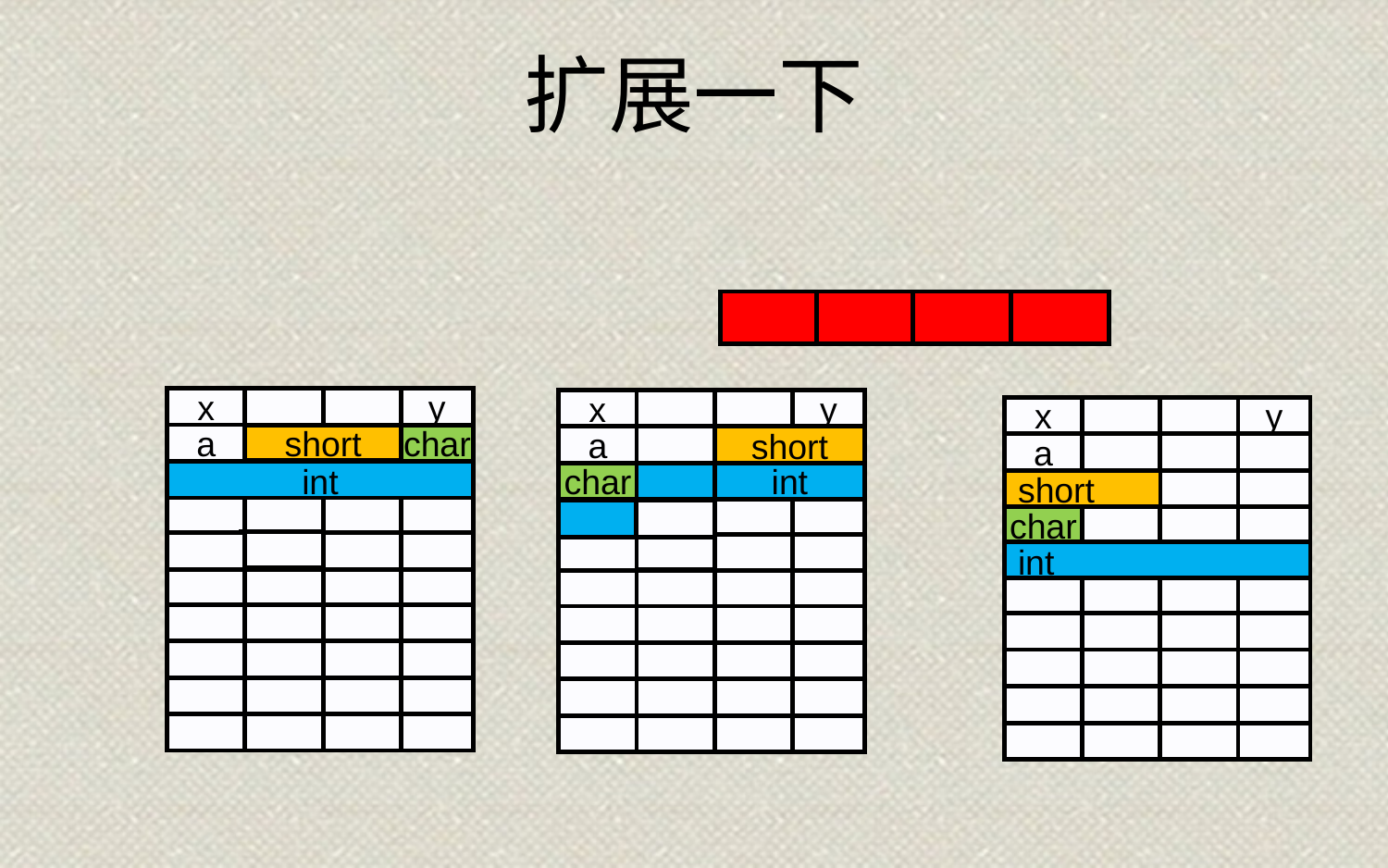

# 扩展一下

x

y
a
short
char
int

x

y
a

short
char

int

x

y
a

short

char

int